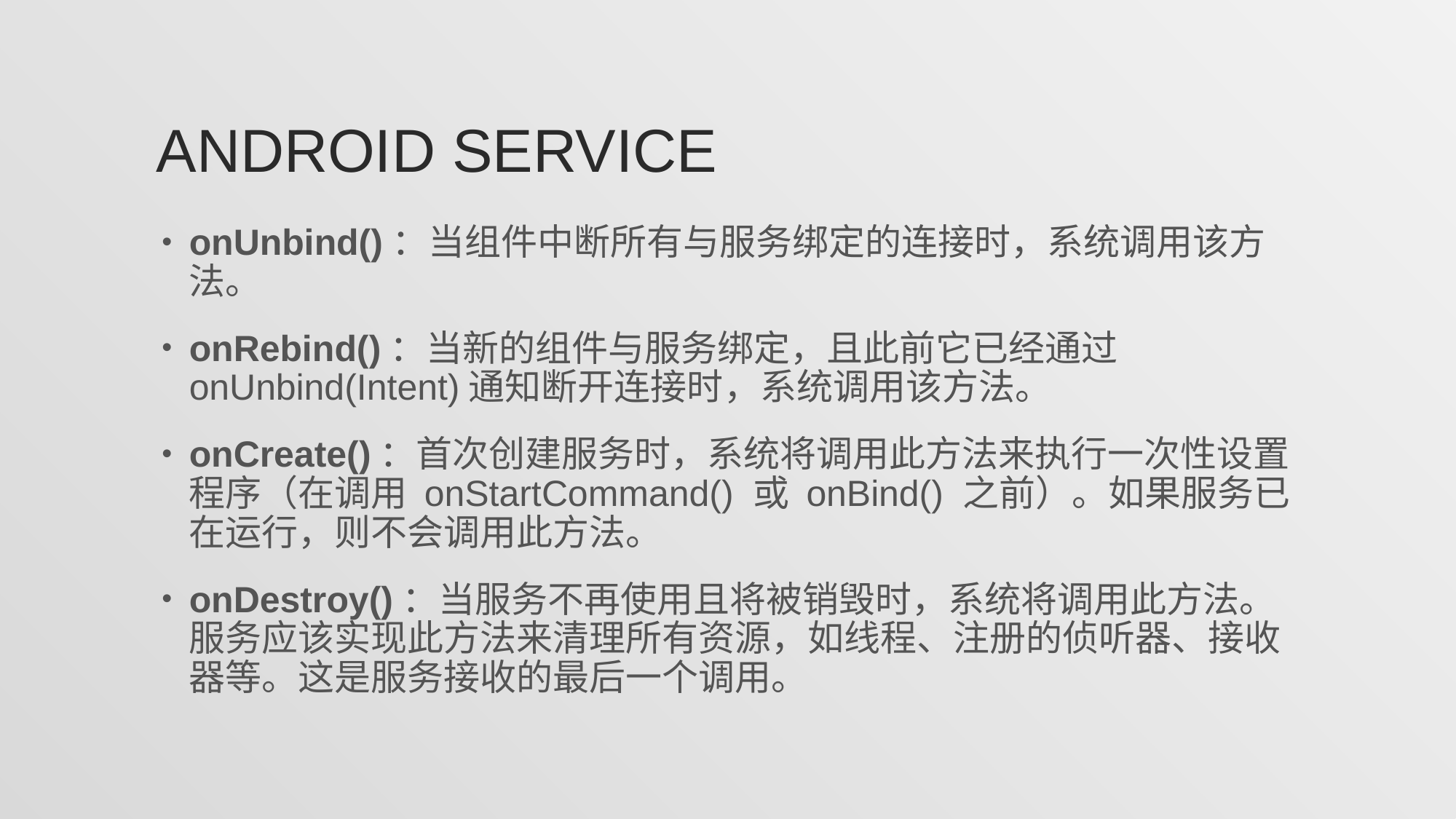

# Android service
onUnbind()：当组件中断所有与服务绑定的连接时，系统调用该方法。
onRebind()：当新的组件与服务绑定，且此前它已经通过onUnbind(Intent)通知断开连接时，系统调用该方法。
onCreate()：首次创建服务时，系统将调用此方法来执行一次性设置程序（在调用 onStartCommand() 或 onBind() 之前）。如果服务已在运行，则不会调用此方法。
onDestroy()：当服务不再使用且将被销毁时，系统将调用此方法。服务应该实现此方法来清理所有资源，如线程、注册的侦听器、接收器等。这是服务接收的最后一个调用。